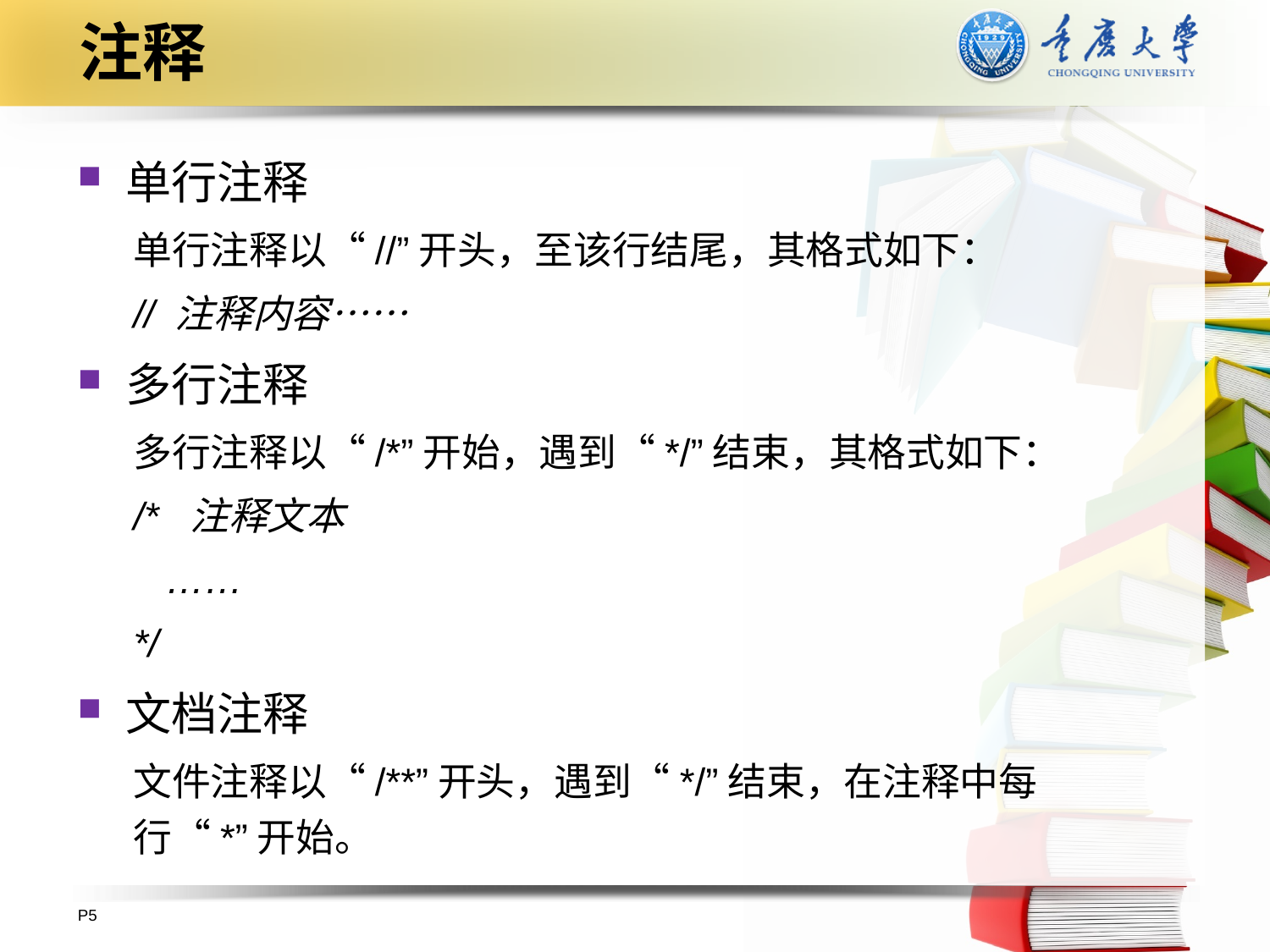

# 注释
单行注释
单行注释以“//”开头，至该行结尾，其格式如下：
// 注释内容……
多行注释
多行注释以“/*”开始，遇到“*/”结束，其格式如下：
/*  注释文本
   ……
*/
文档注释
文件注释以“/**”开头，遇到“*/”结束，在注释中每行“*”开始。

P5